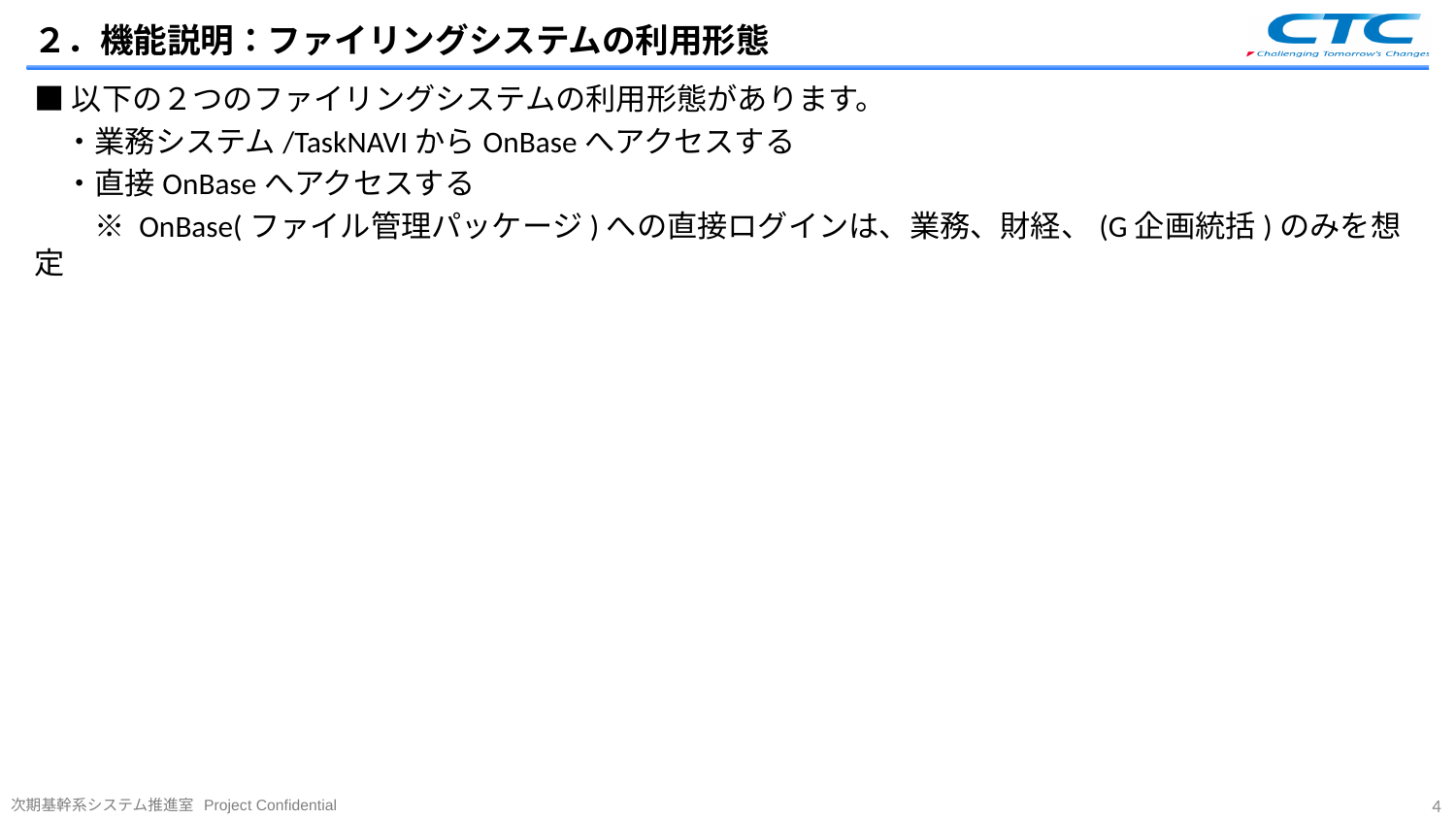

# ２．機能説明：ファイリングシステムの利用形態
■以下の２つのファイリングシステムの利用形態があります。
　・業務システム/TaskNAVIからOnBaseへアクセスする
　・直接OnBaseへアクセスする
　　※ OnBase(ファイル管理パッケージ)への直接ログインは、業務、財経、(G企画統括)のみを想定

4